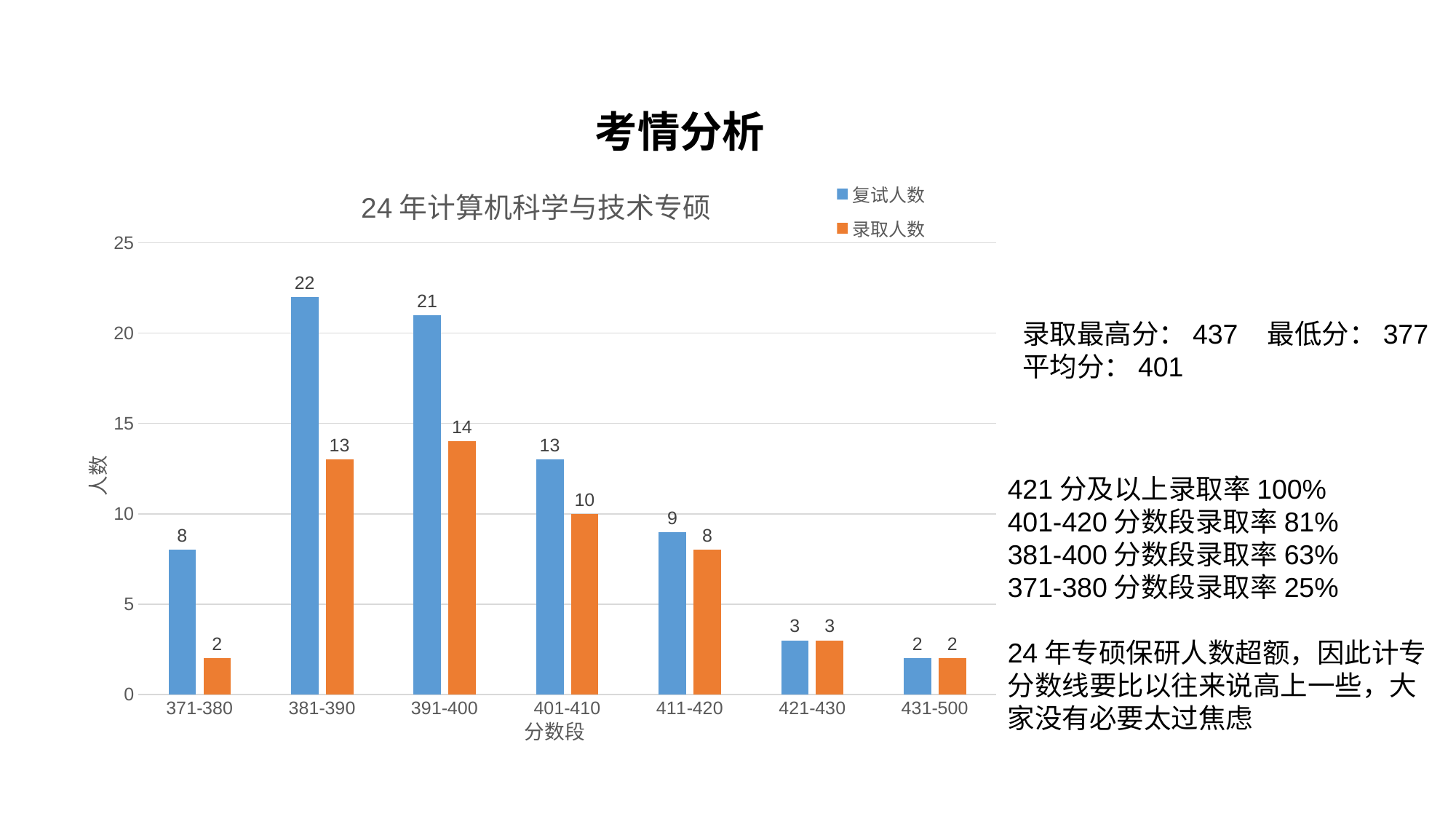

考情分析

### Chart: 24年计算机科学与技术专硕

| Category | 复试人数 | 录取人数 |
|---|---|---|
| 371-380 | 8.0 | 2.0 |
| 381-390 | 22.0 | 13.0 |
| 391-400 | 21.0 | 14.0 |
| 401-410 | 13.0 | 10.0 |
| 411-420 | 9.0 | 8.0 |
| 421-430 | 3.0 | 3.0 |
| 431-500 | 2.0 | 2.0 |
录取最高分：437   最低分：377
平均分：401
421分及以上录取率100%
401-420分数段录取率81%
381-400分数段录取率63%
371-380分数段录取率25%

24年专硕保研人数超额，因此计专分数线要比以往来说高上一些，大家没有必要太过焦虑